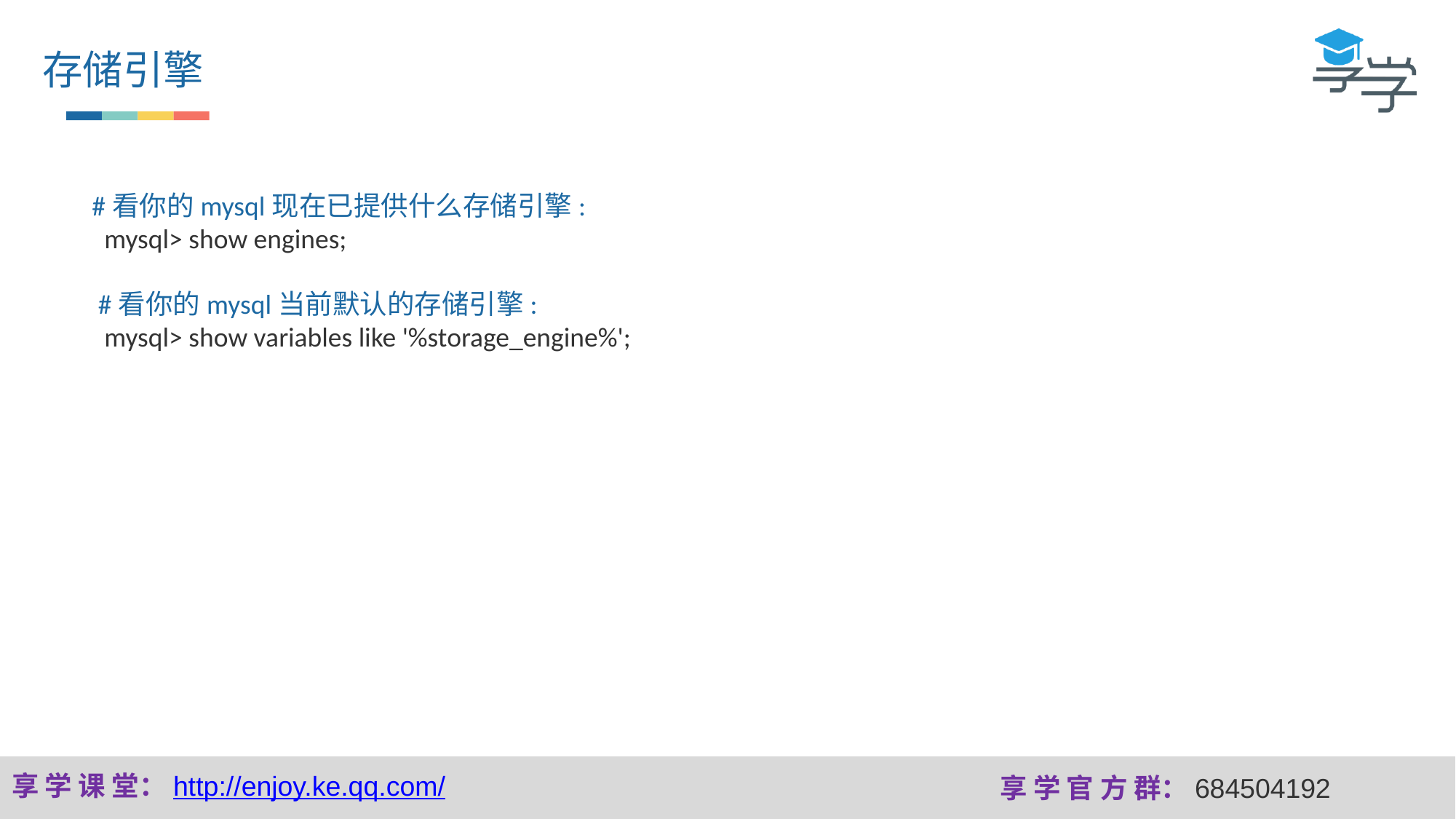

存储引擎

#看你的mysql现在已提供什么存储引擎:
  mysql> show engines;

 #看你的mysql当前默认的存储引擎:
  mysql> show variables like '%storage_engine%';